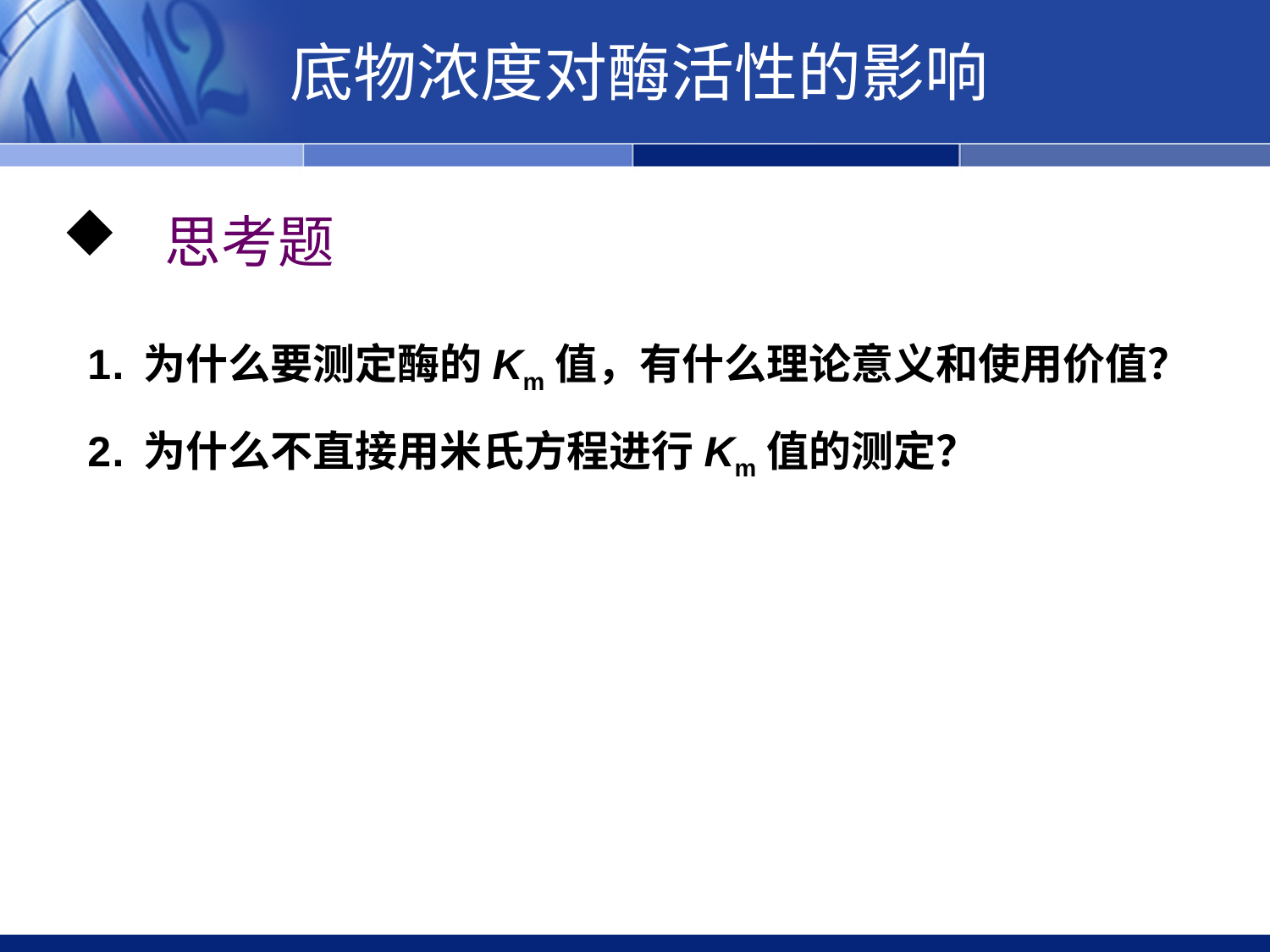

底物浓度对酶活性的影响
  思考题
为什么要测定酶的Km值，有什么理论意义和使用价值？
为什么不直接用米氏方程进行Km值的测定？